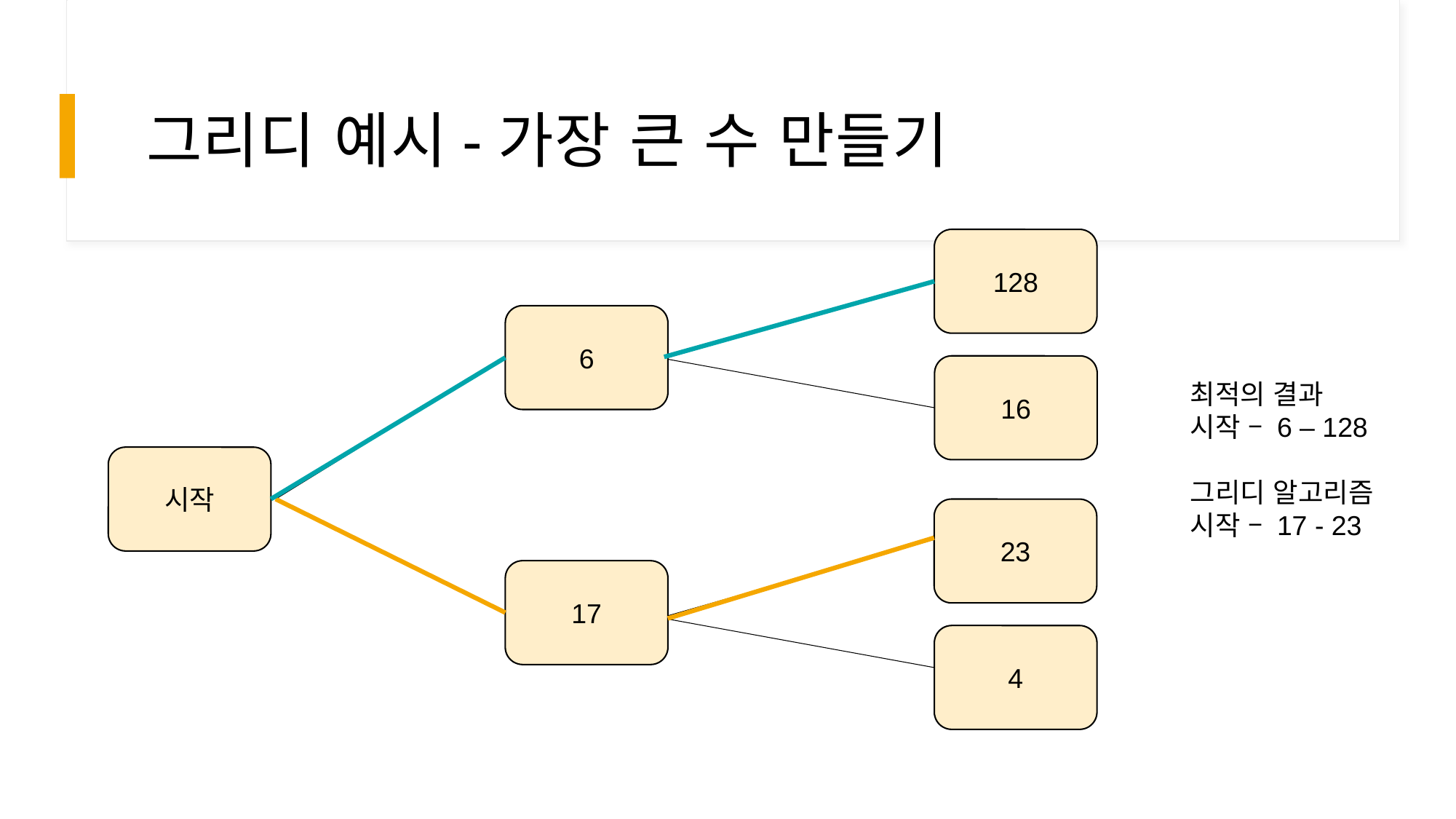

# 그리디 예시-가장 큰 수 만들기
128
6
16
최적의 결과
시작 – 6 – 128

그리디 알고리즘
시작 – 17 - 23
시작
23
17
4